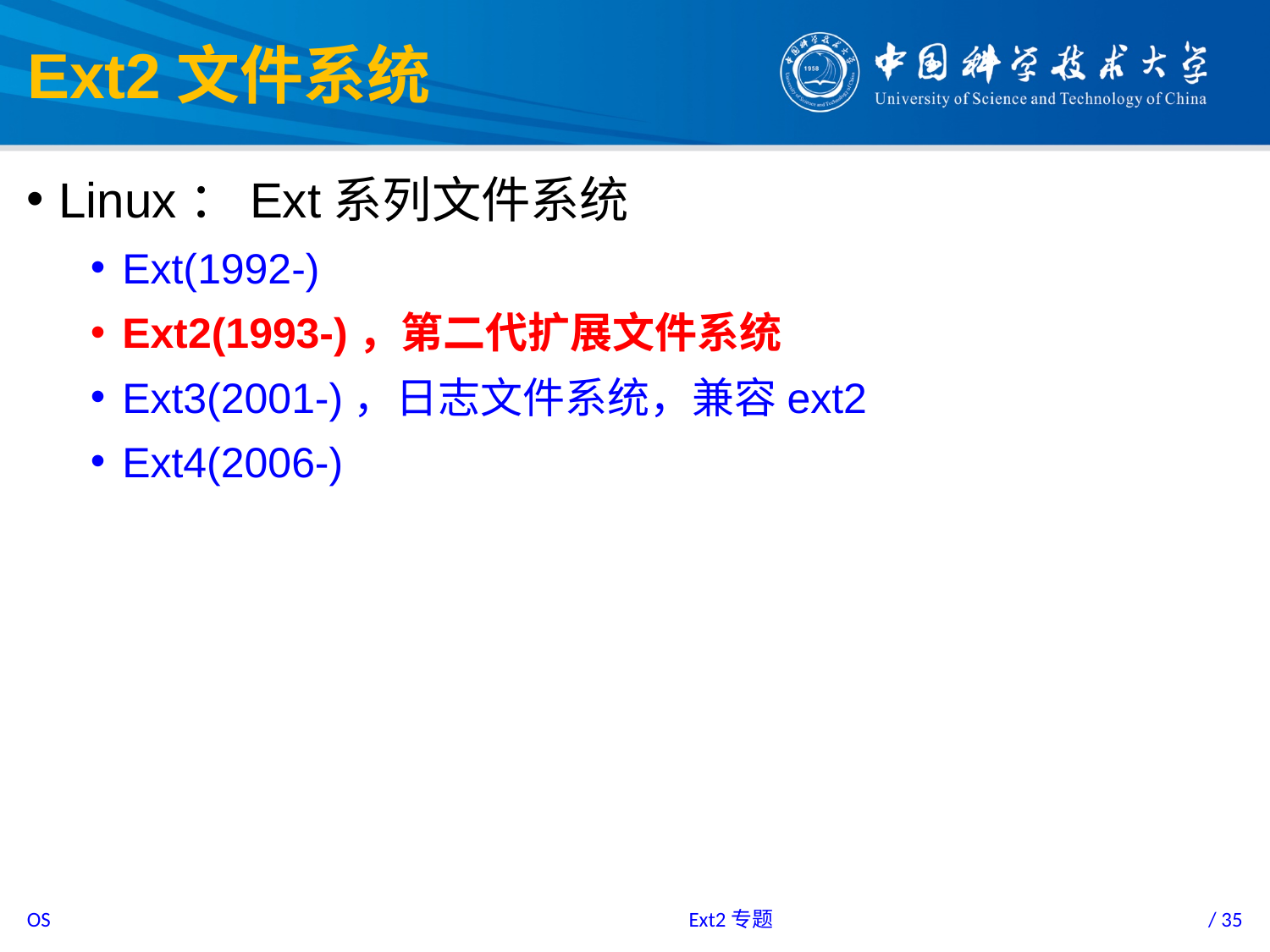

# Ext2文件系统
Linux：Ext系列文件系统
Ext(1992-)
Ext2(1993-)，第二代扩展文件系统
Ext3(2001-)，日志文件系统，兼容ext2
Ext4(2006-)
Ext2专题